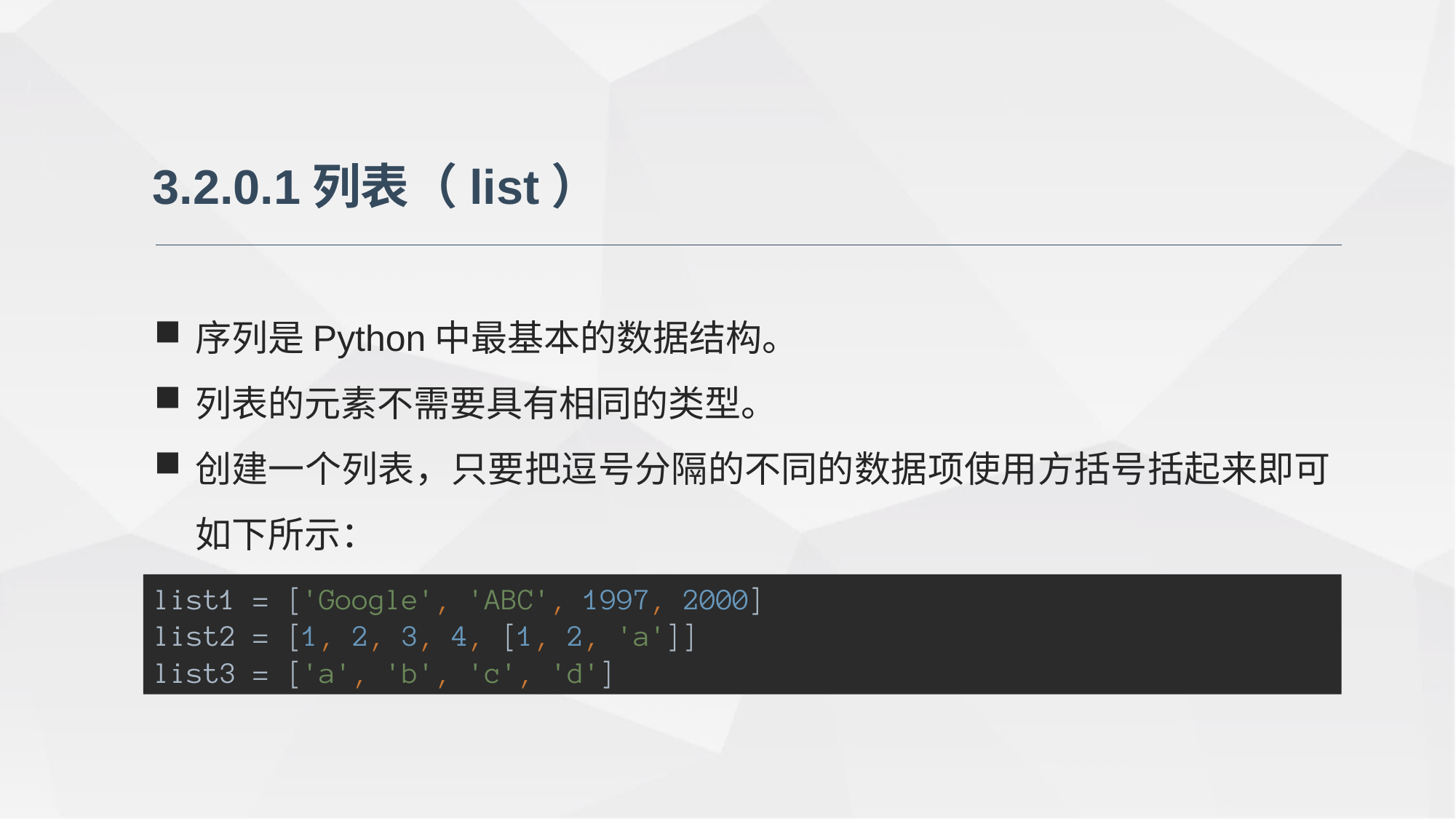

3.2.0.1列表（list）
序列是Python中最基本的数据结构。
列表的元素不需要具有相同的类型。
创建一个列表，只要把逗号分隔的不同的数据项使用方括号括起来即可如下所示：
list1 = ['Google', 'ABC', 1997, 2000]
list2 = [1, 2, 3, 4, [1, 2, 'a']]
list3 = ['a', 'b', 'c', 'd']